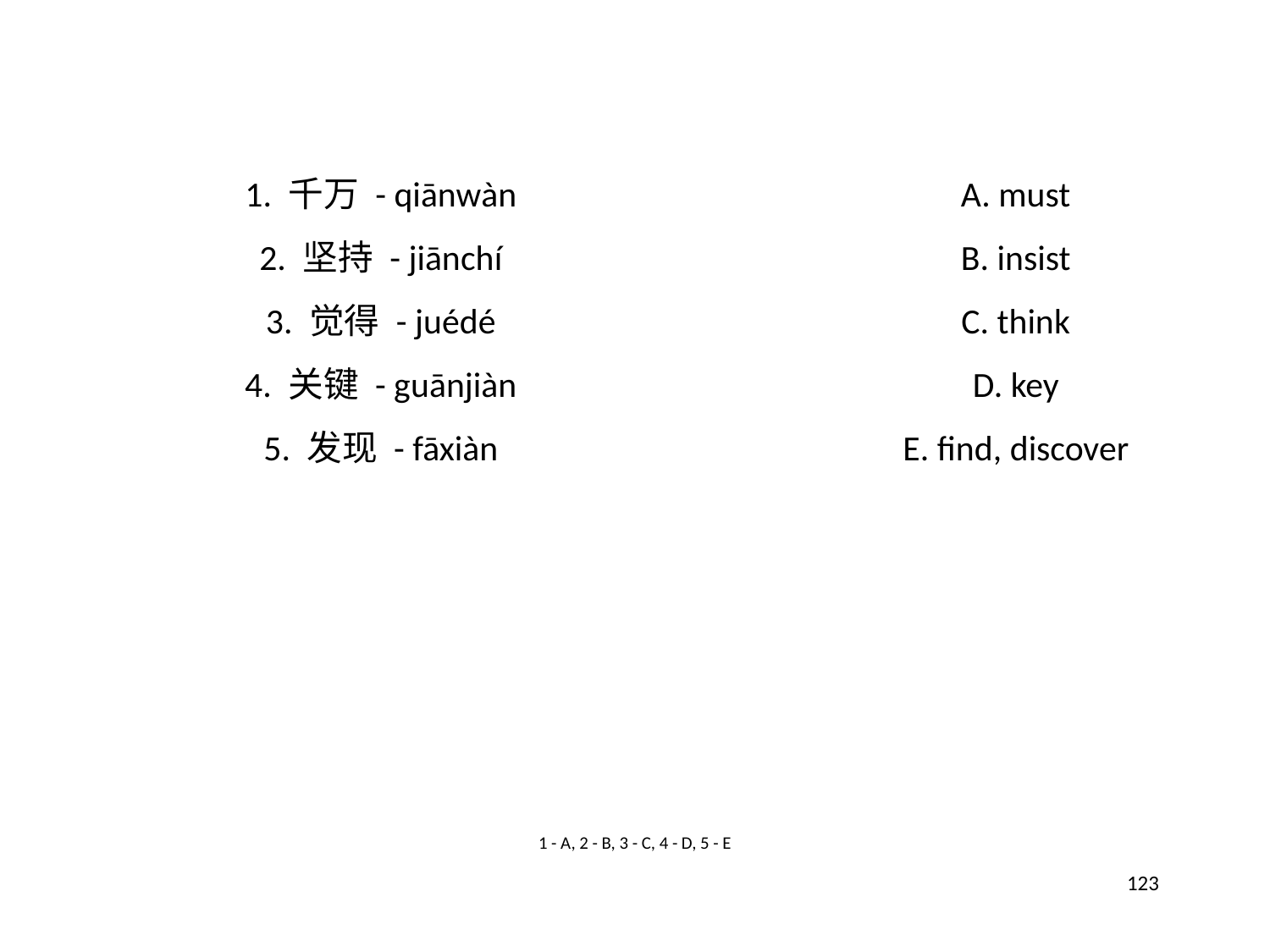

1. 千万 - qiānwàn

A. must

2. 坚持 - jiānchí

B. insist

3. 觉得 - juédé

C. think

4. 关键 - guānjiàn

D. key

5. 发现 - fāxiàn

E. find, discover
1 - A, 2 - B, 3 - C, 4 - D, 5 - E

123